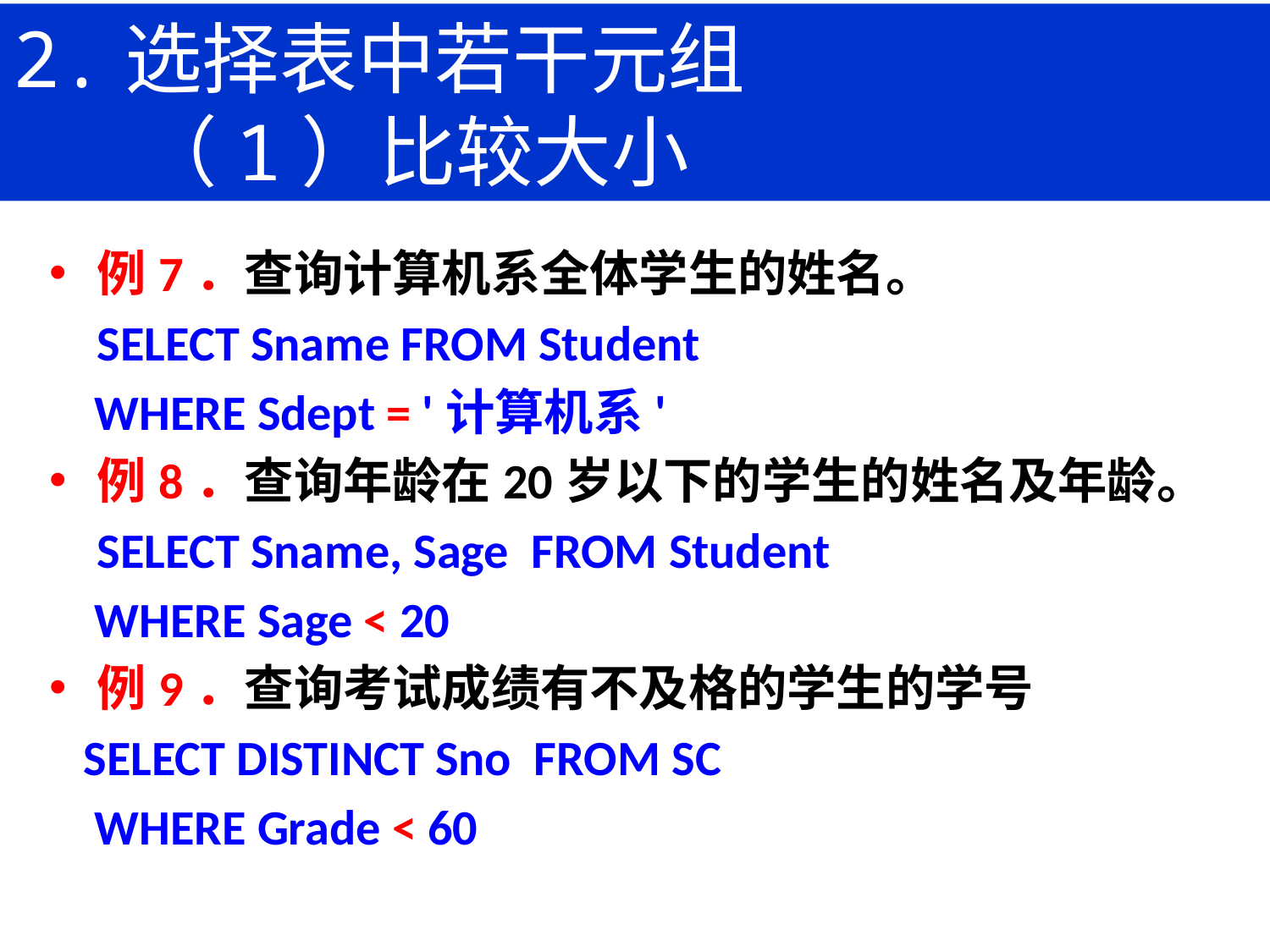

# 2.选择表中若干元组 （1）比较大小
例7．查询计算机系全体学生的姓名。
	SELECT Sname FROM Student
    WHERE Sdept = '计算机系'
例8．查询年龄在20岁以下的学生的姓名及年龄。
	SELECT Sname, Sage  FROM Student
    WHERE Sage < 20
例9．查询考试成绩有不及格的学生的学号
   SELECT DISTINCT Sno  FROM SC
    WHERE Grade < 60